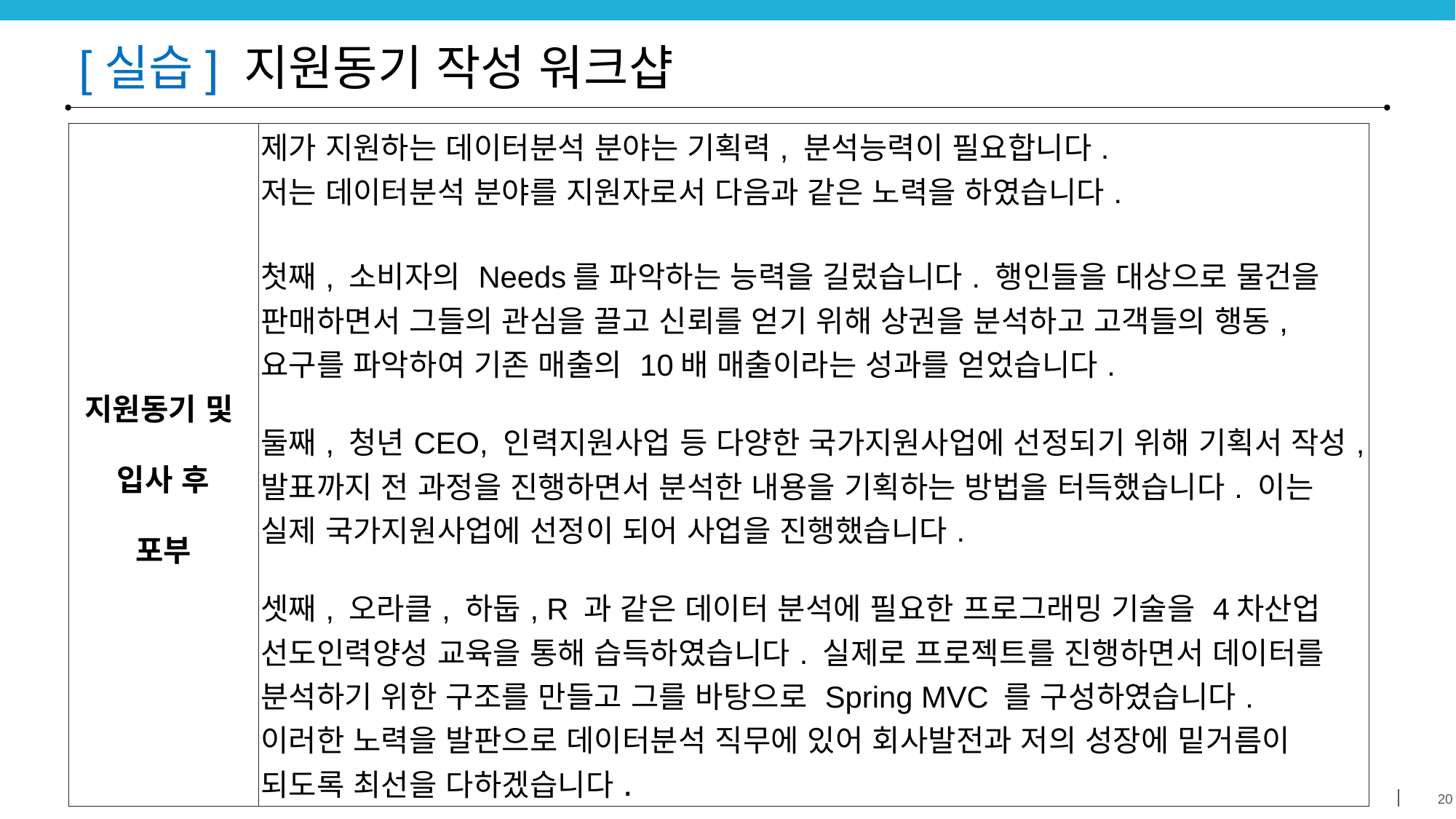

# [실습] 지원동기 작성 워크샵
| 지원동기 및 입사 후 포부 | 제가 지원하는 데이터분석 분야는 기획력, 분석능력이 필요합니다. 저는 데이터분석 분야를 지원자로서 다음과 같은 노력을 하였습니다. 첫째, 소비자의 Needs를 파악하는 능력을 길렀습니다. 행인들을 대상으로 물건을 판매하면서 그들의 관심을 끌고 신뢰를 얻기 위해 상권을 분석하고 고객들의 행동, 요구를 파악하여 기존 매출의 10배 매출이라는 성과를 얻었습니다. 둘째, 청년CEO, 인력지원사업 등 다양한 국가지원사업에 선정되기 위해 기획서 작성, 발표까지 전 과정을 진행하면서 분석한 내용을 기획하는 방법을 터득했습니다. 이는 실제 국가지원사업에 선정이 되어 사업을 진행했습니다. 셋째, 오라클, 하둡, R 과 같은 데이터 분석에 필요한 프로그래밍 기술을 4차산업 선도인력양성 교육을 통해 습득하였습니다. 실제로 프로젝트를 진행하면서 데이터를 분석하기 위한 구조를 만들고 그를 바탕으로 Spring MVC 를 구성하였습니다. 이러한 노력을 발판으로 데이터분석 직무에 있어 회사발전과 저의 성장에 밑거름이 되도록 최선을 다하겠습니다. |
| --- | --- |